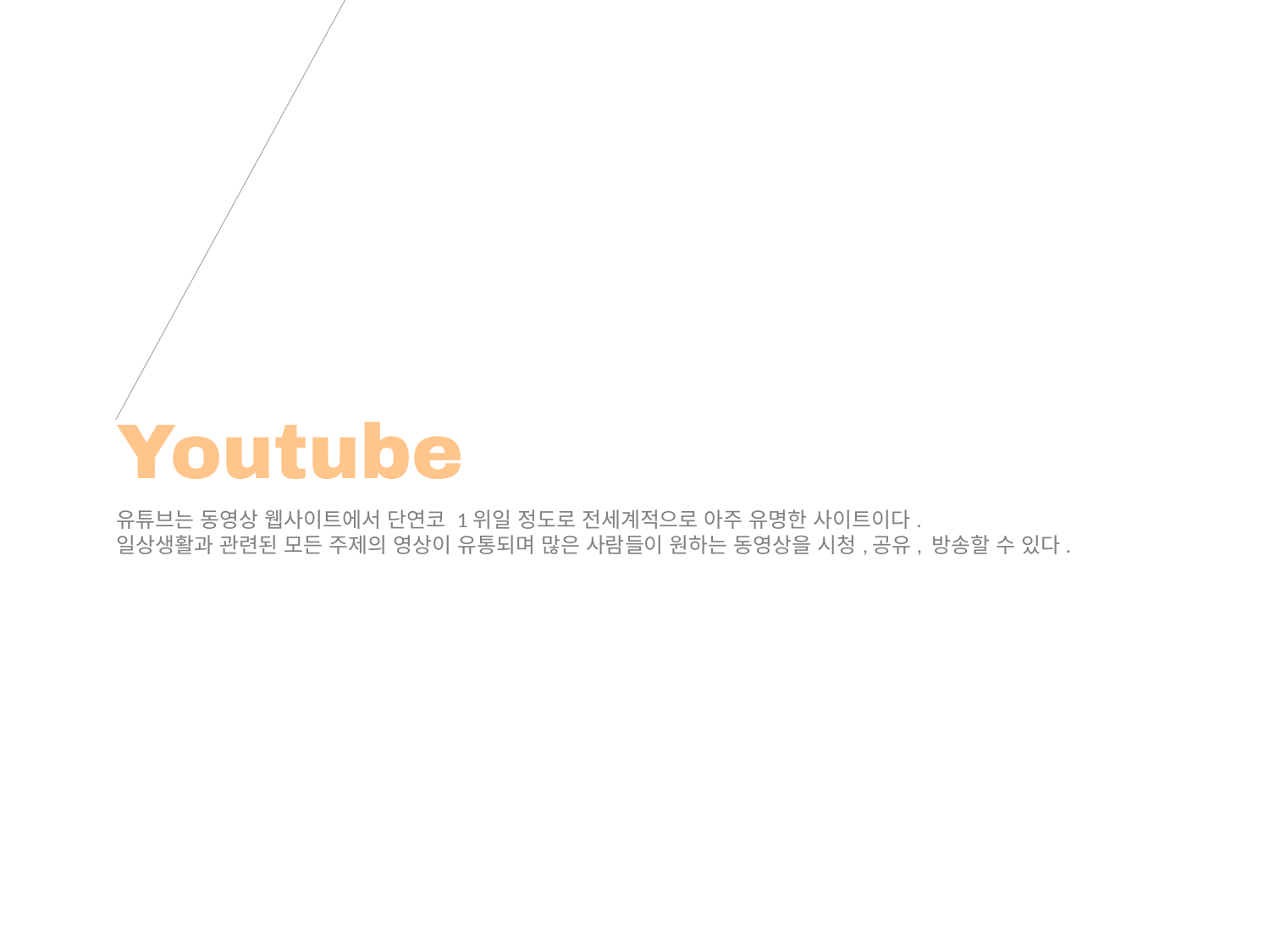

# Youtube
유튜브는 동영상 웹사이트에서 단연코 1위일 정도로 전세계적으로 아주 유명한 사이트이다.
일상생활과 관련된 모든 주제의 영상이 유통되며 많은 사람들이 원하는 동영상을 시청,공유, 방송할 수 있다.